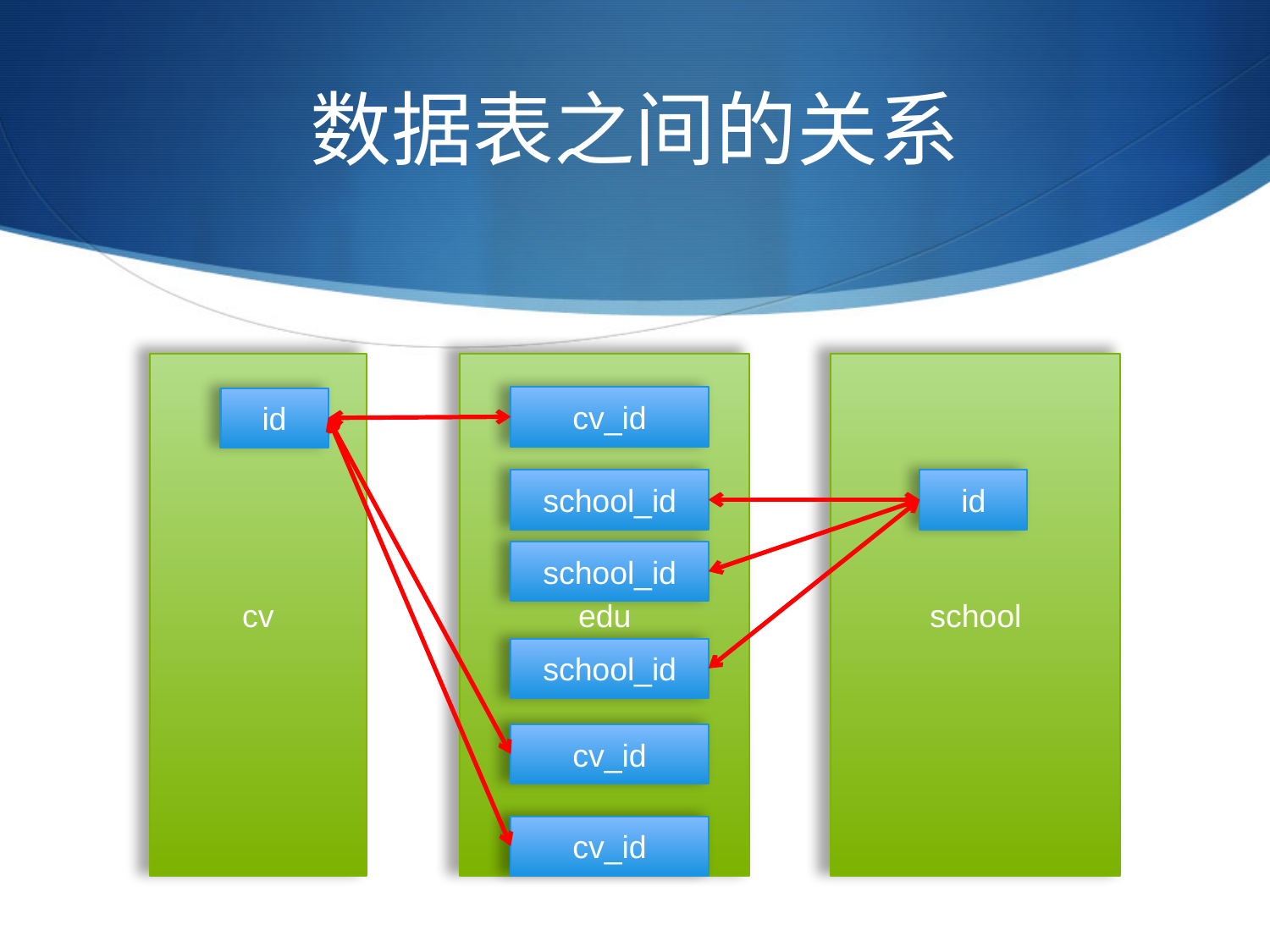

# 数据表之间的关系
cv
edu
school
cv_id
id
school_id
id
school_id
school_id
cv_id
cv_id